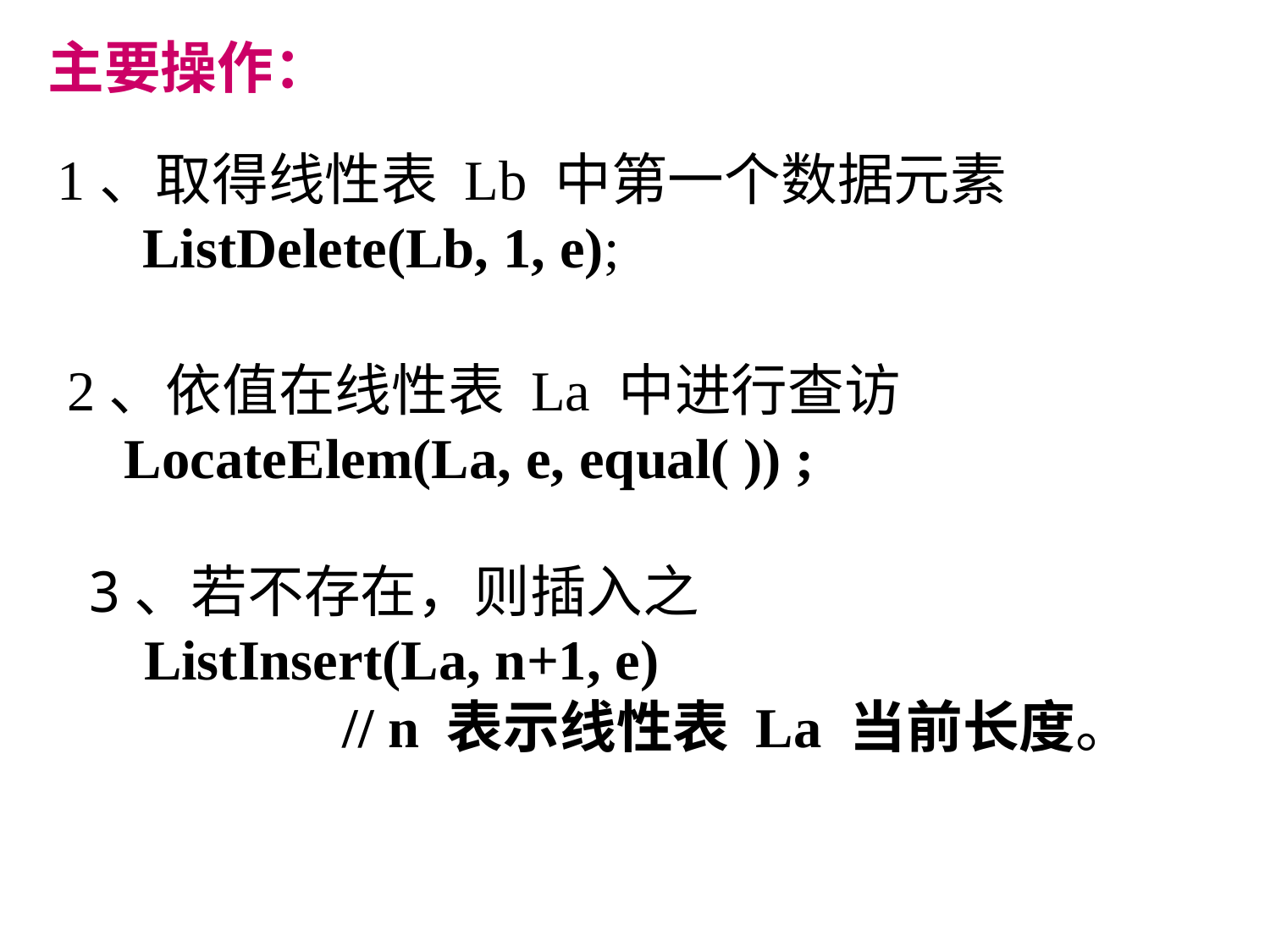

主要操作：
1、取得线性表 Lb 中第一个数据元素
      ListDelete(Lb, 1, e);
2、依值在线性表 La 中进行查访
    LocateElem(La, e, equal( )) ;
3、若不存在，则插入之
    ListInsert(La, n+1, e)
                  // n 表示线性表 La 当前长度。